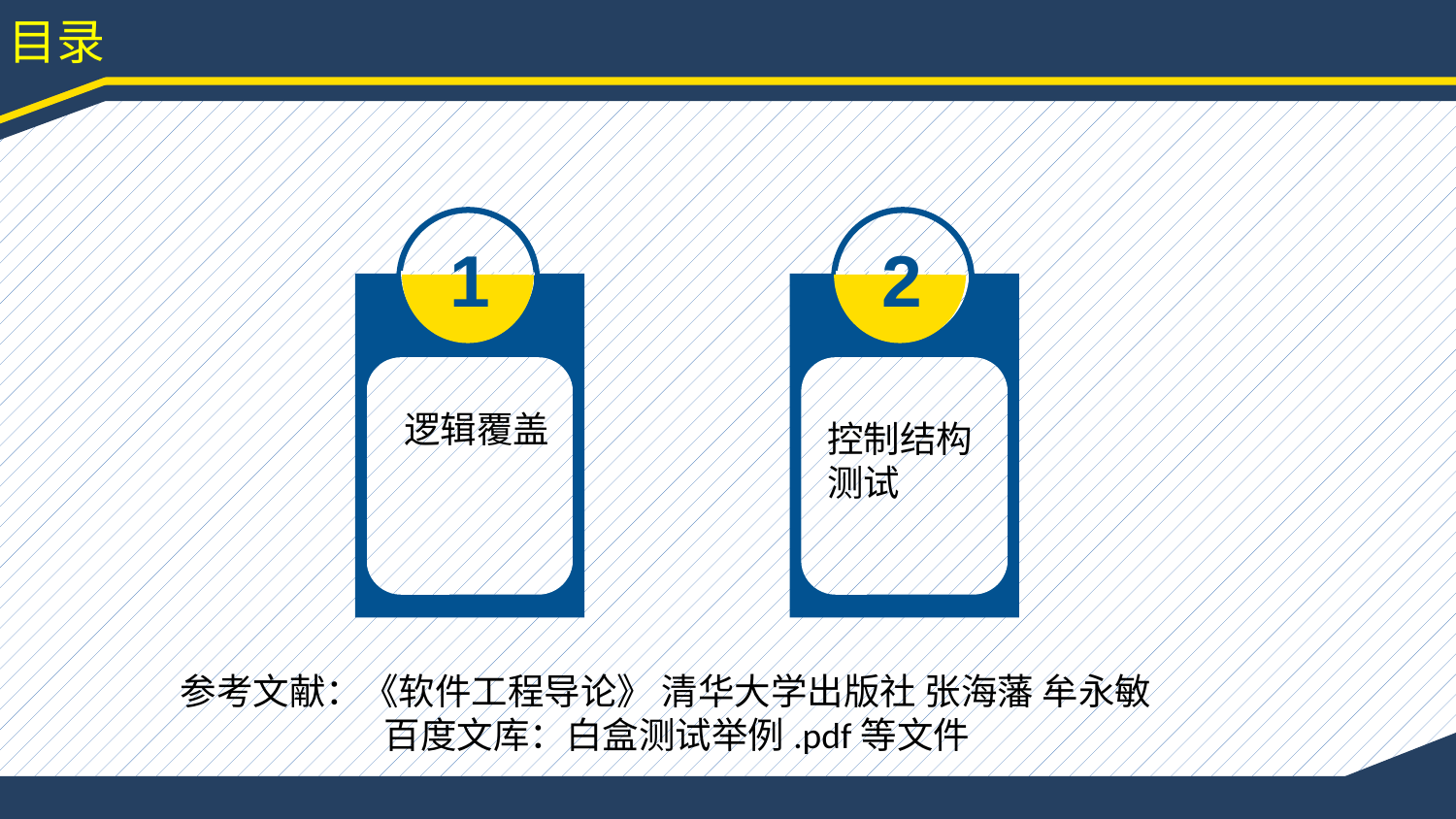

目录

控制结构测试

逻辑覆盖

1
2
参考文献：《软件工程导论》 清华大学出版社 张海藩 牟永敏
	      百度文库：白盒测试举例.pdf等文件